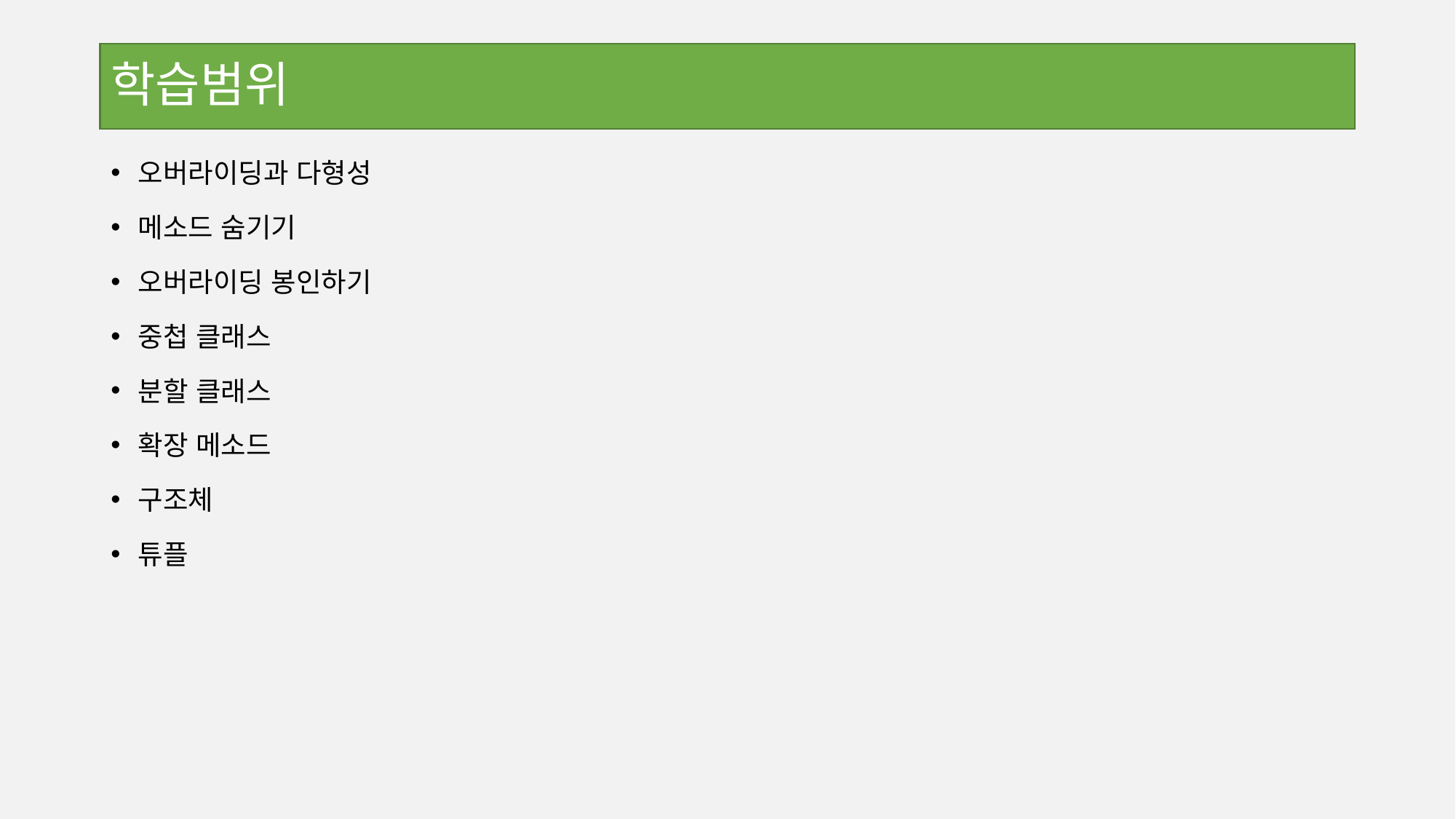

# 학습범위
오버라이딩과 다형성
메소드 숨기기
오버라이딩 봉인하기
중첩 클래스
분할 클래스
확장 메소드
구조체
튜플